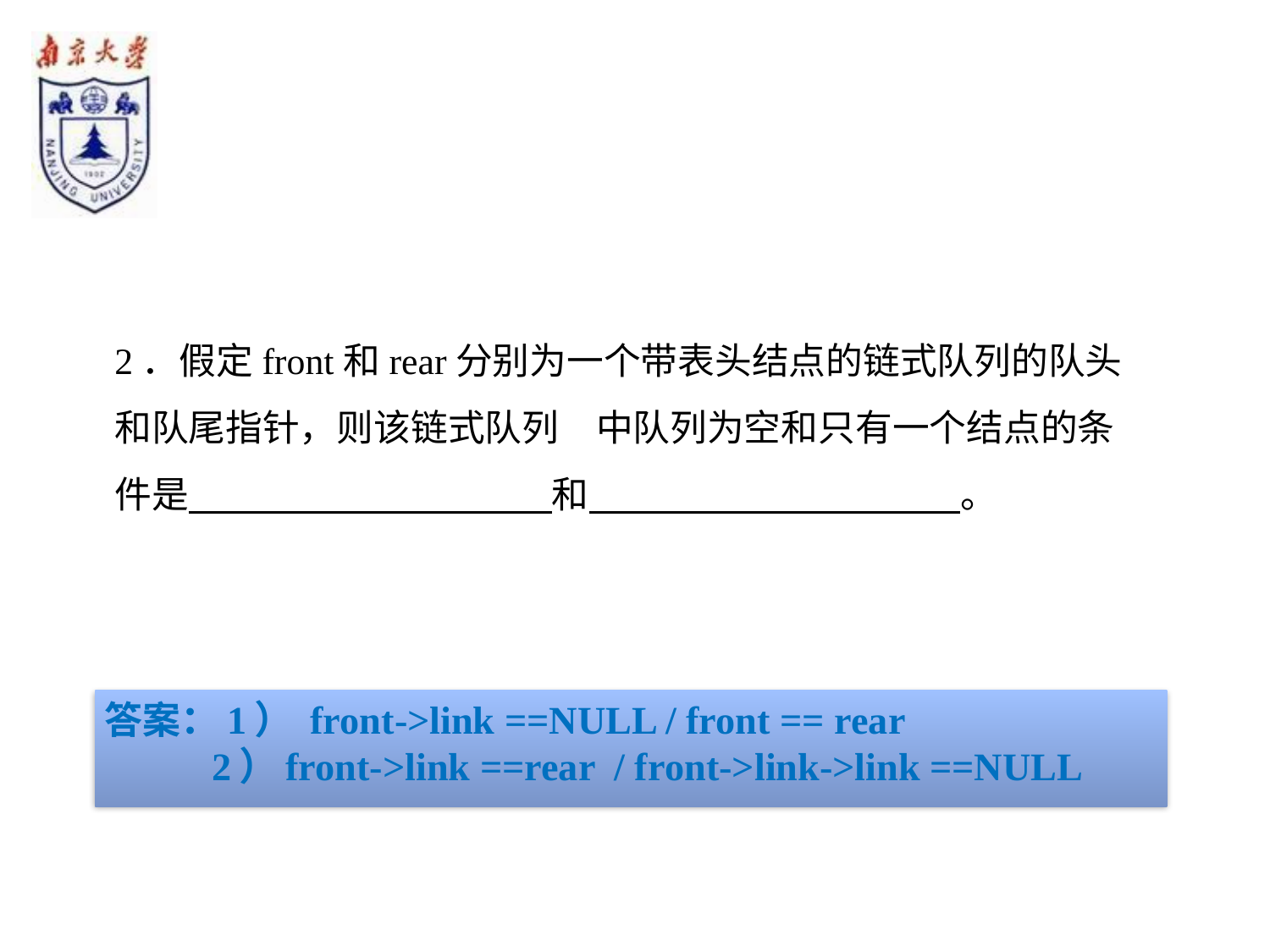

#
2．假定front和rear分别为一个带表头结点的链式队列的队头和队尾指针，则该链式队列　中队列为空和只有一个结点的条件是                                            和　                                    　。
答案：1） front->link ==NULL / front == rear
           2）front->link ==rear  / front->link->link ==NULL